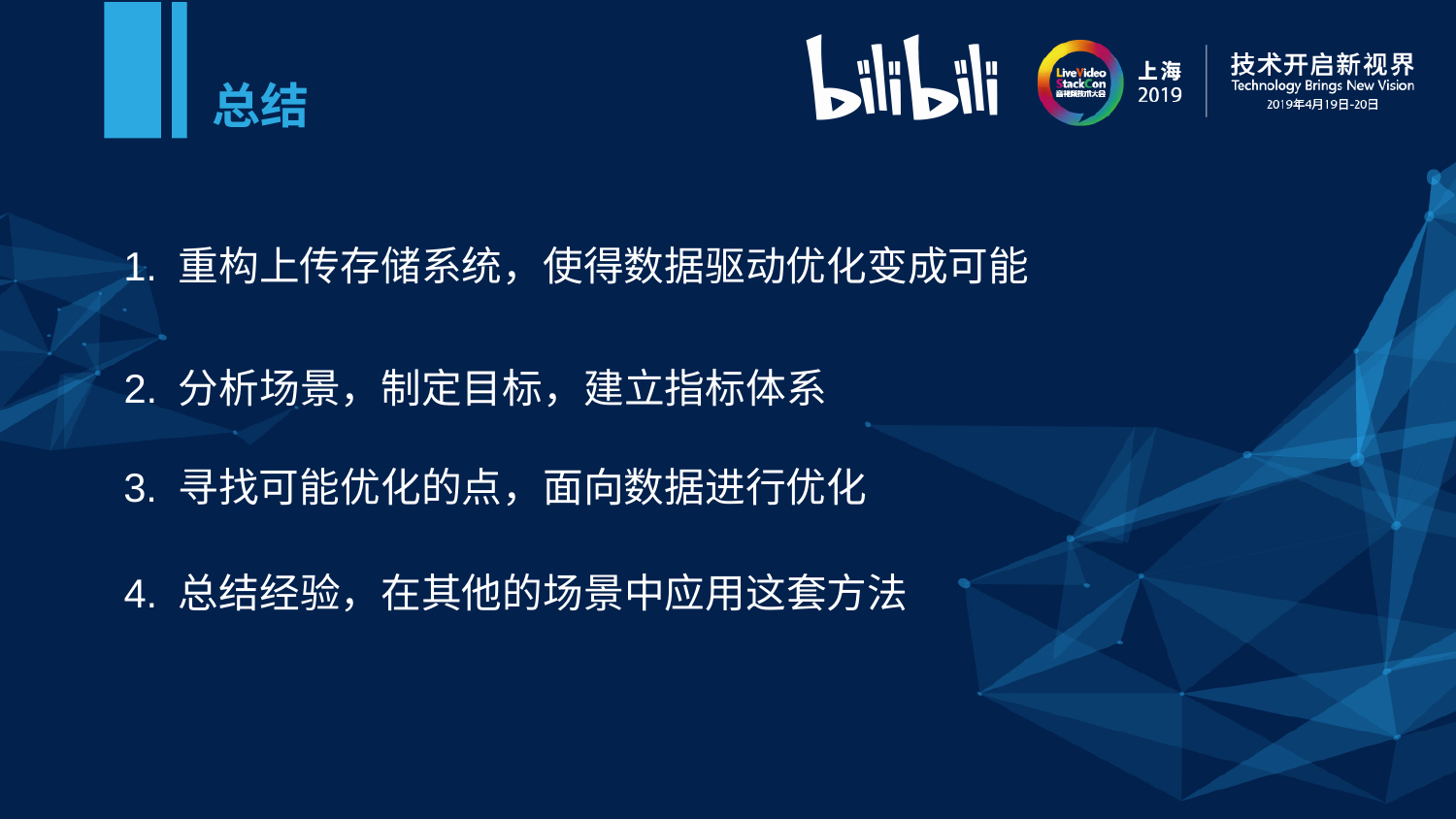

总结
1. 重构上传存储系统，使得数据驱动优化变成可能
2. 分析场景，制定目标，建立指标体系
3. 寻找可能优化的点，面向数据进行优化
4. 总结经验，在其他的场景中应用这套方法